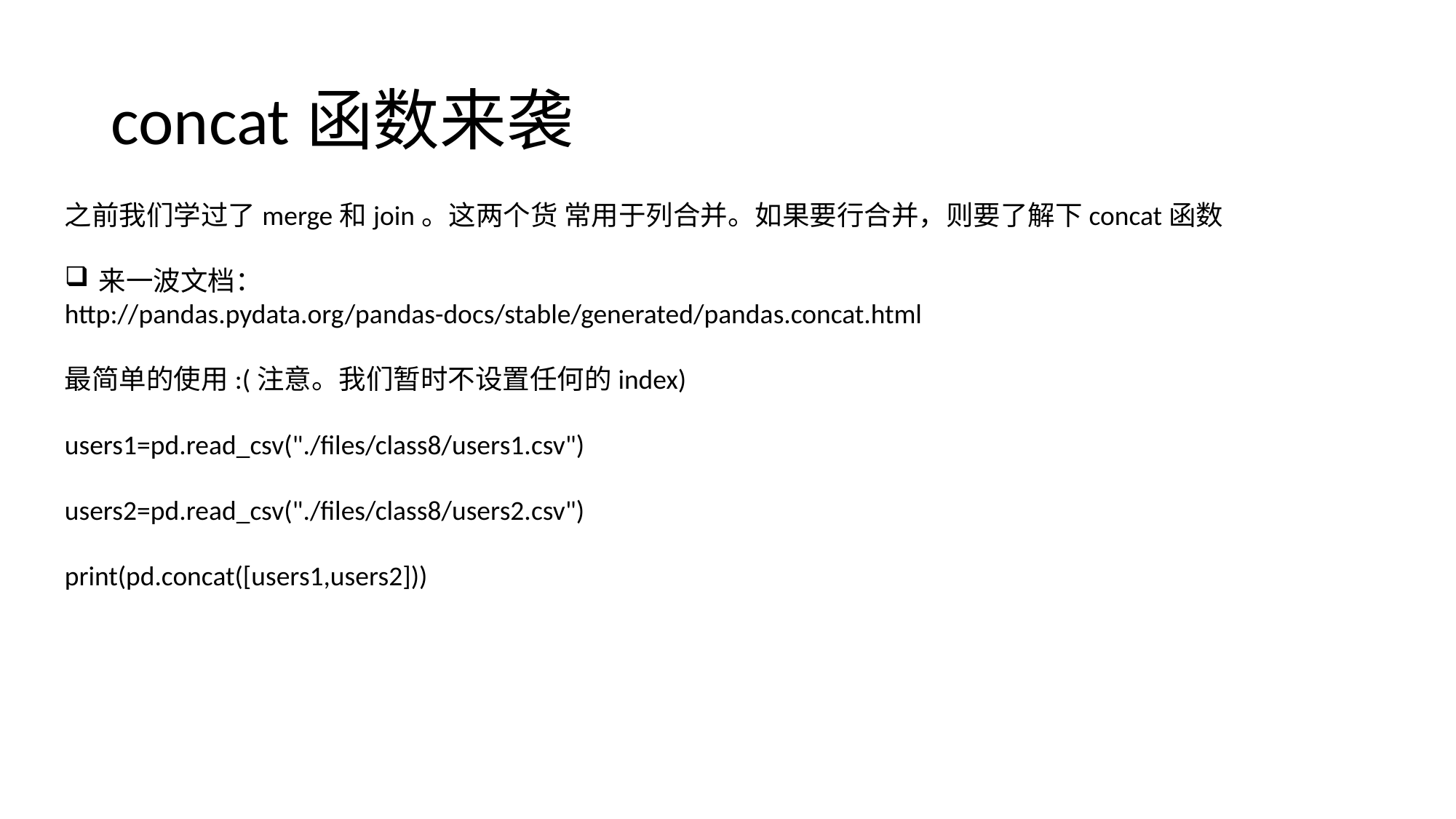

# concat函数来袭

之前我们学过了merge和join。这两个货 常用于列合并。如果要行合并，则要了解下concat函数

来一波文档：
http://pandas.pydata.org/pandas-docs/stable/generated/pandas.concat.html

最简单的使用:(注意。我们暂时不设置任何的index)

users1=pd.read_csv("./files/class8/users1.csv")

users2=pd.read_csv("./files/class8/users2.csv")

print(pd.concat([users1,users2]))